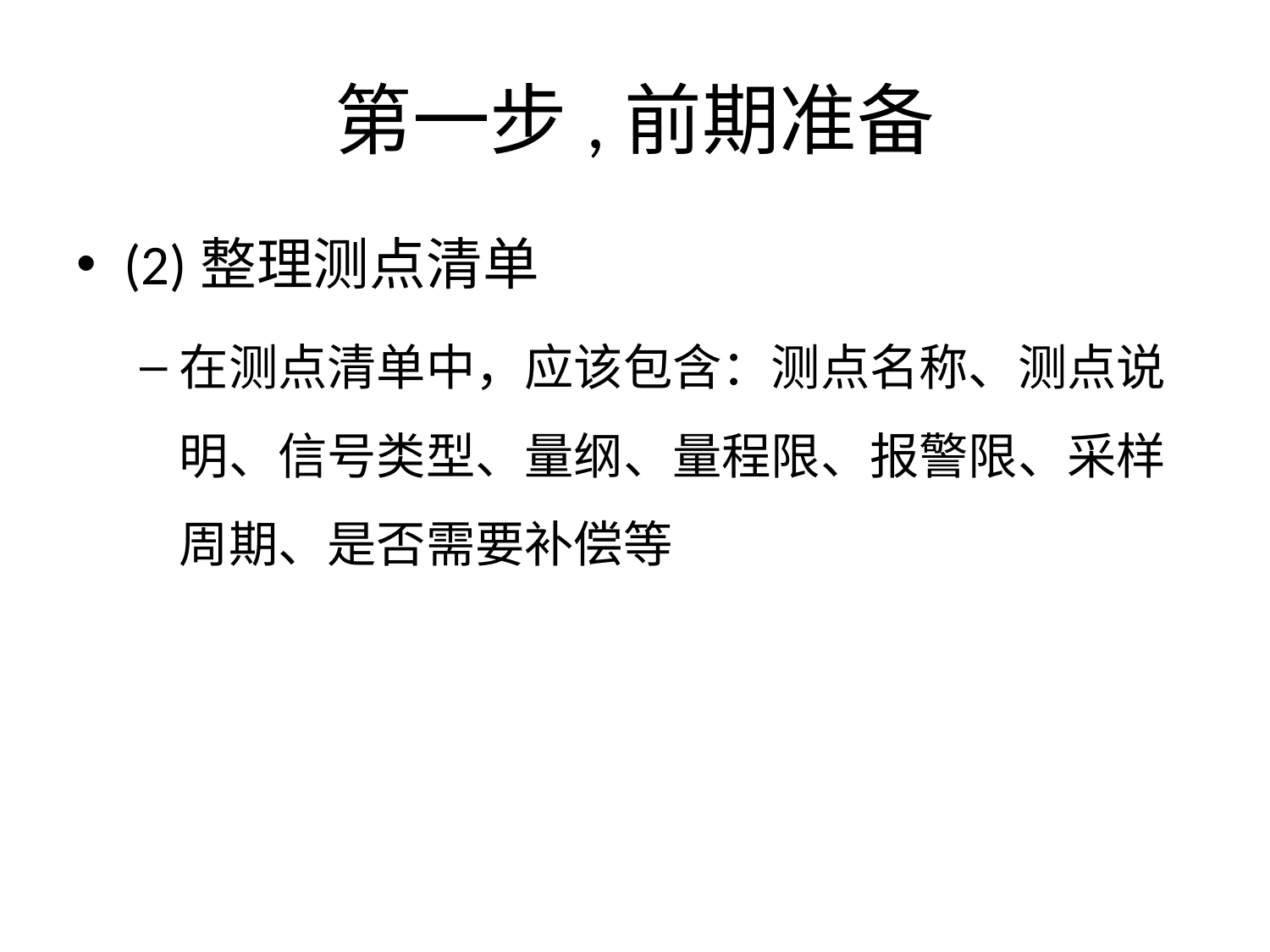

# 第一步,前期准备
(2)整理测点清单
在测点清单中，应该包含：测点名称、测点说明、信号类型、量纲、量程限、报警限、采样周期、是否需要补偿等